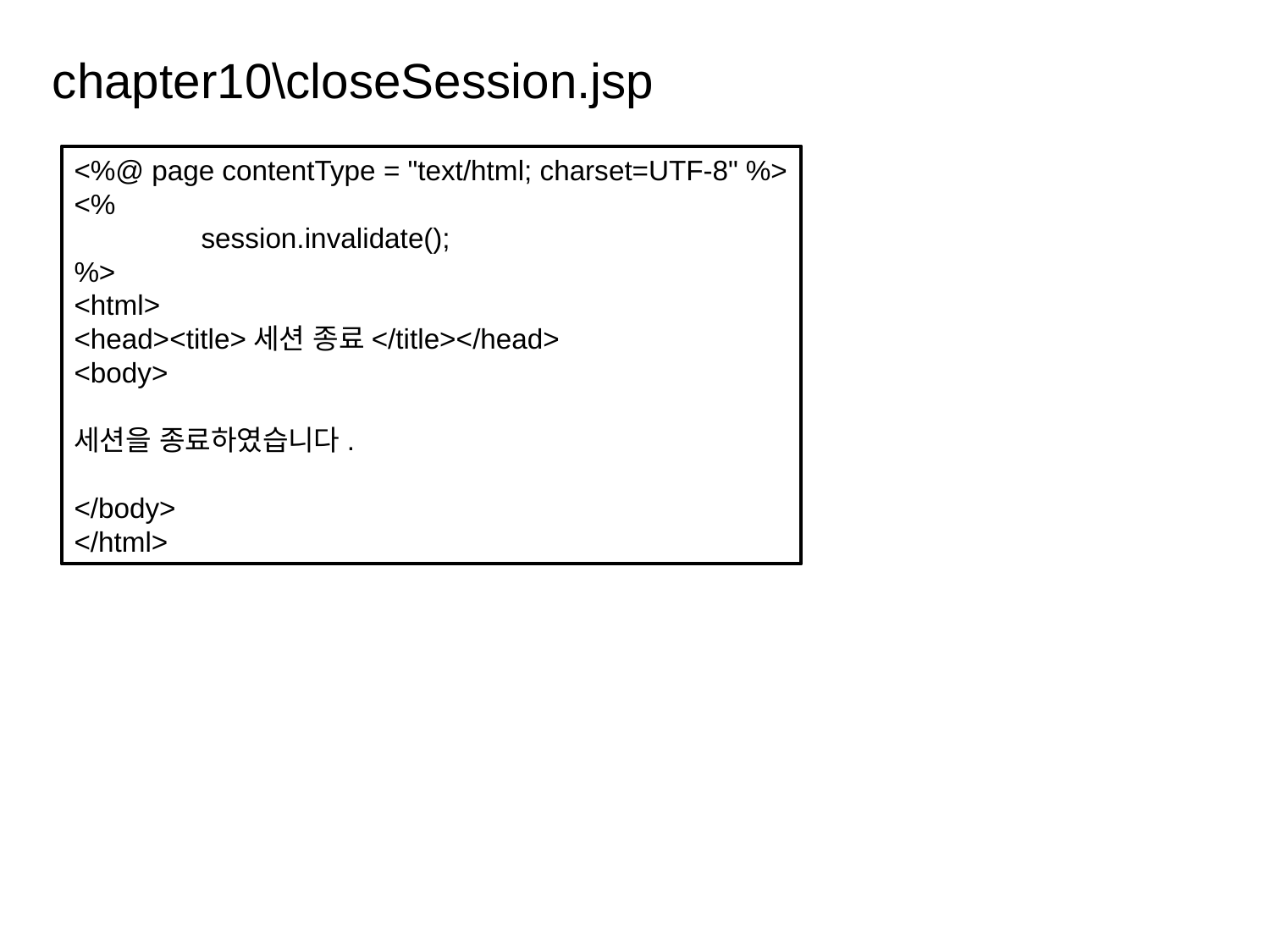

# chapter10\closeSession.jsp
<%@ page contentType = "text/html; charset=UTF-8" %>
<%
	session.invalidate();
%>
<html>
<head><title>세션 종료</title></head>
<body>

세션을 종료하였습니다.

</body>
</html>